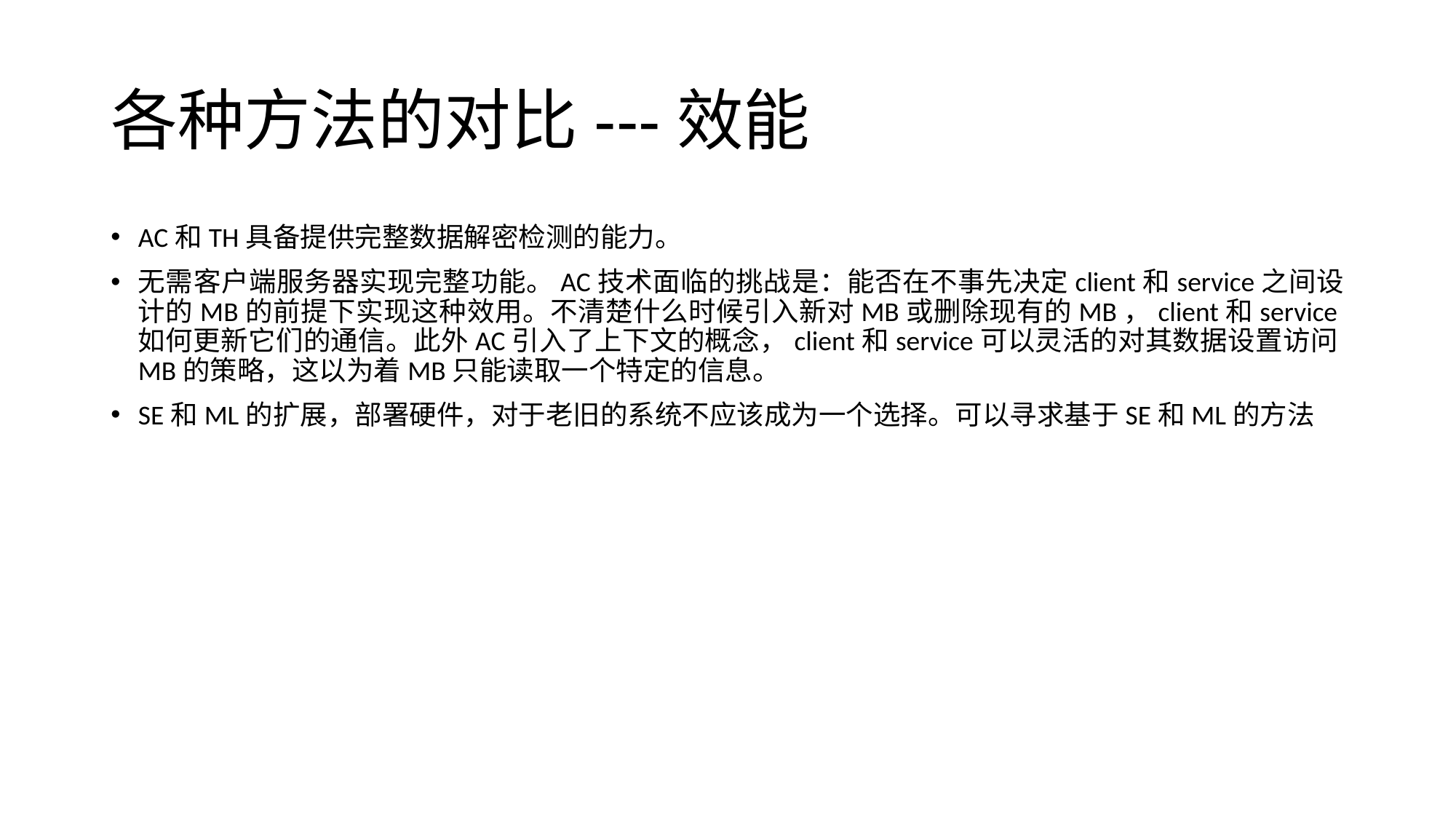

# 各种方法的对比---效能
AC和TH具备提供完整数据解密检测的能力。
无需客户端服务器实现完整功能。AC技术面临的挑战是：能否在不事先决定client和service之间设计的MB的前提下实现这种效用。不清楚什么时候引入新对MB或删除现有的MB，client和service如何更新它们的通信。此外AC引入了上下文的概念，client和service可以灵活的对其数据设置访问MB的策略，这以为着MB只能读取一个特定的信息。
SE和ML的扩展，部署硬件，对于老旧的系统不应该成为一个选择。可以寻求基于SE和ML的方法